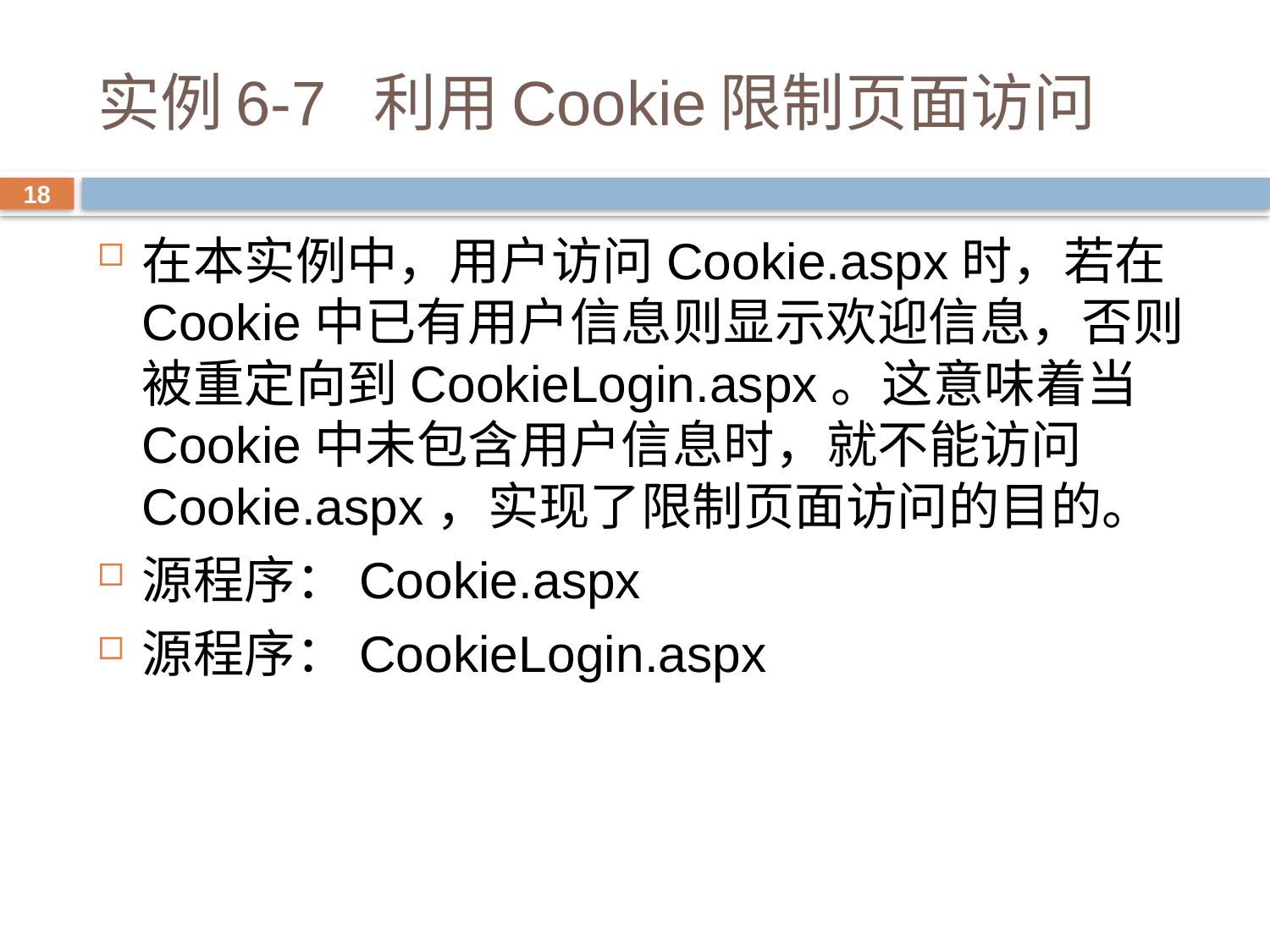

# 实例6-7  利用Cookie限制页面访问
18
在本实例中，用户访问Cookie.aspx时，若在Cookie中已有用户信息则显示欢迎信息，否则被重定向到CookieLogin.aspx。这意味着当Cookie中未包含用户信息时，就不能访问Cookie.aspx，实现了限制页面访问的目的。
源程序：Cookie.aspx
源程序：CookieLogin.aspx